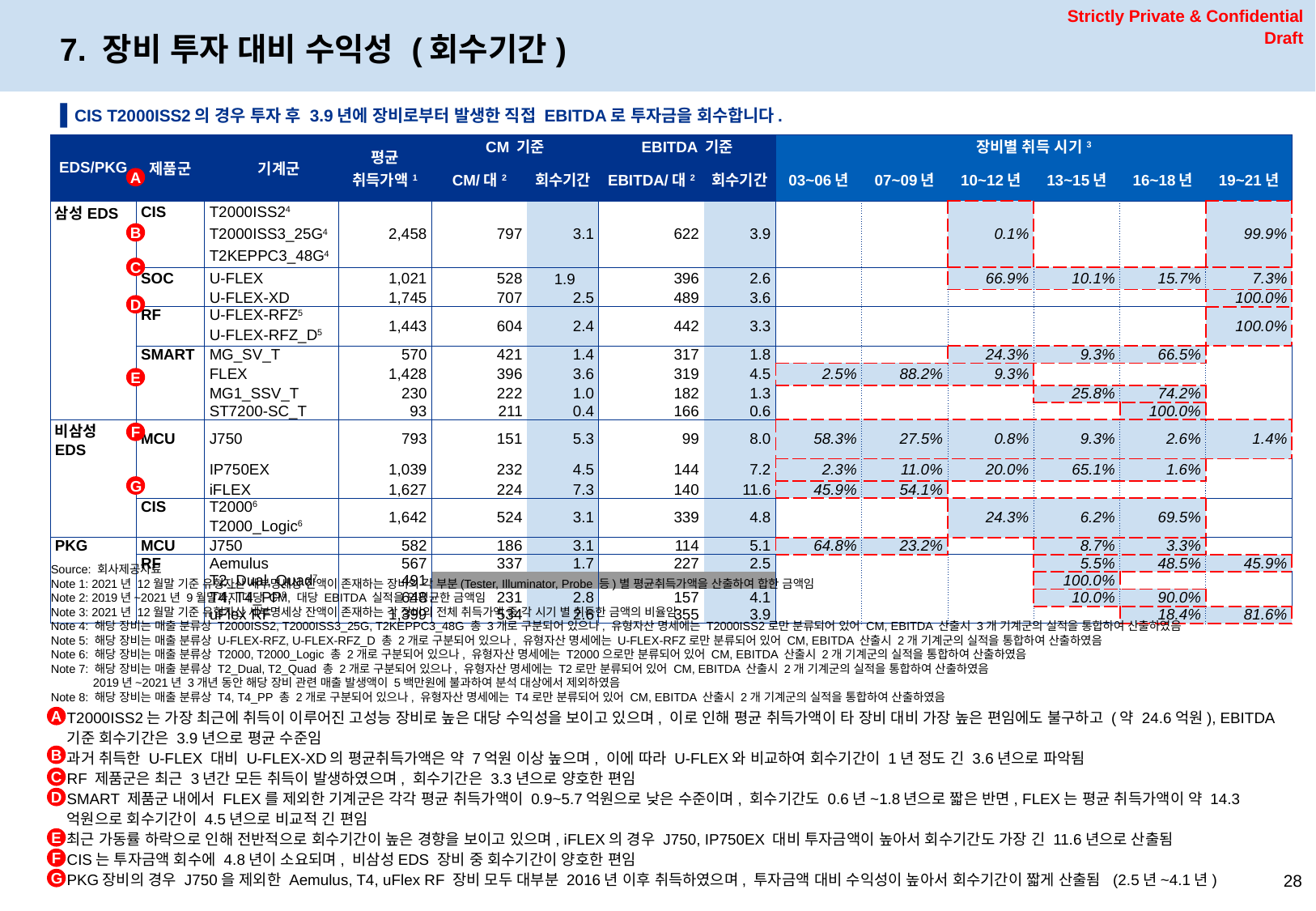

# 7. 장비 투자 대비 수익성 (회수기간)
▌CIS T2000ISS2의 경우 투자 후 3.9년에 장비로부터 발생한 직접 EBITDA로 투자금을 회수합니다.

| EDS/PKG | 제품군 | 기계군 | 평균 취득가액1 | CM 기준 |  | EBITDA 기준 |  | 장비별 취득 시기3 |  |  |  |  |  |
| --- | --- | --- | --- | --- | --- | --- | --- | --- | --- | --- | --- | --- | --- |
| EDS/PKG | 제품군 | 기계군 | 평균취득가액 | CM/대2 | 회수기간 | EBITDA/대2 | 회수기간 | 03~06년 | 07~09년 | 10~12년 | 13~15년 | 16~18년 | 19~21년 |
| 삼성EDS | CIS | T2000ISS24 | 2,458 | 797 | 3.1 | 622 | 3.9 |  |  | 0.1% |  |  | 99.9% |
|  |  | T2000ISS3\_25G4 |  |  |  |  |  |  |  |  |  |  |  |
|  |  | T2KEPPC3\_48G4 |  |  |  |  |  |  |  |  |  |  |  |
|  | SOC | U-FLEX | 1,021 | 528 | 1.9 | 396 | 2.6 |  |  | 66.9% | 10.1% | 15.7% | 7.3% |
|  |  | U-FLEX-XD | 1,745 | 707 | 2.5 | 489 | 3.6 |  |  |  |  |  | 100.0% |
|  | RF | U-FLEX-RFZ5 | 1,443 | 604 | 2.4 | 442 | 3.3 |  |  |  |  |  | 100.0% |
|  |  | U-FLEX-RFZ\_D5 |  |  |  |  |  |  |  |  |  |  |  |
|  | SMART | MG\_SV\_T | 570 | 421 | 1.4 | 317 | 1.8 |  |  | 24.3% | 9.3% | 66.5% |  |
|  |  | FLEX | 1,428 | 396 | 3.6 | 319 | 4.5 | 2.5% | 88.2% | 9.3% |  |  |  |
|  |  | MG1\_SSV\_T | 230 | 222 | 1.0 | 182 | 1.3 |  |  |  | 25.8% | 74.2% |  |
|  |  | ST7200-SC\_T | 93 | 211 | 0.4 | 166 | 0.6 |  |  |  |  | 100.0% |  |
| 비삼성EDS | MCU | J750 | 793 | 151 | 5.3 | 99 | 8.0 | 58.3% | 27.5% | 0.8% | 9.3% | 2.6% | 1.4% |
|  |  | IP750EX | 1,039 | 232 | 4.5 | 144 | 7.2 | 2.3% | 11.0% | 20.0% | 65.1% | 1.6% |  |
|  |  | iFLEX | 1,627 | 224 | 7.3 | 140 | 11.6 | 45.9% | 54.1% |  |  |  |  |
|  | CIS | T20006 | 1,642 | 524 | 3.1 | 339 | 4.8 |  |  | 24.3% | 6.2% | 69.5% |  |
|  |  | T2000\_Logic6 |  |  |  |  |  |  |  |  |  |  |  |
| PKG | MCU | J750 | 582 | 186 | 3.1 | 114 | 5.1 | 64.8% | 23.2% |  | 8.7% | 3.3% |  |
|  | RF | Aemulus | 567 | 337 | 1.7 | 227 | 2.5 |  |  |  | 5.5% | 48.5% | 45.9% |
|  |  | T2\_Dual, Quad7 | 491 |  |  |  |  |  |  |  | 100.0% |  |  |
|  |  | T4, T4\_PP8 | 648 | 231 | 2.8 | 157 | 4.1 |  |  |  | 10.0% | 90.0% |  |
|  |  | uFlex RF | 1,399 | 534 | 2.6 | 355 | 3.9 |  |  |  |  | 18.4% | 81.6% |
A
B
C
D
E
F
G
Source: 회사제공자료
Note 1: 2021년 12월말 기준 유형자산 세부명세상 잔액이 존재하는 장비의 각 부분(Tester, Illuminator, Probe 등)별 평균취득가액을 산출하여 합한 금액임
Note 2: 2019년~2021년 9월말까지 대당 CM, 대당 EBITDA 실적을 연평균한 금액임
Note 3: 2021년 12월말 기준 유형자산 세부명세상 잔액이 존재하는 각 장비의 전체 취득가액 중 각 시기 별 취득한 금액의 비율임
Note 4: 해당 장비는 매출 분류상 T2000ISS2, T2000ISS3_25G, T2KEPPC3_48G 총 3개로 구분되어 있으나, 유형자산 명세에는 T2000ISS2로만 분류되어 있어 CM, EBITDA 산출시 3개 기계군의 실적을 통합하여 산출하였음
Note 5: 해당 장비는 매출 분류상 U-FLEX-RFZ, U-FLEX-RFZ_D 총 2개로 구분되어 있으나, 유형자산 명세에는 U-FLEX-RFZ로만 분류되어 있어 CM, EBITDA 산출시 2개 기계군의 실적을 통합하여 산출하였음
Note 6: 해당 장비는 매출 분류상 T2000, T2000_Logic 총 2개로 구분되어 있으나, 유형자산 명세에는 T2000으로만 분류되어 있어 CM, EBITDA 산출시 2개 기계군의 실적을 통합하여 산출하였음
Note 7: 해당 장비는 매출 분류상 T2_Dual, T2_Quad 총 2개로 구분되어 있으나, 유형자산 명세에는 T2로만 분류되어 있어 CM, EBITDA 산출시 2개 기계군의 실적을 통합하여 산출하였음
             2019년~2021년 3개년 동안 해당 장비 관련 매출 발생액이 5백만원에 불과하여 분석 대상에서 제외하였음
Note 8: 해당 장비는 매출 분류상 T4, T4_PP 총 2개로 구분되어 있으나, 유형자산 명세에는 T4로만 분류되어 있어 CM, EBITDA 산출시 2개 기계군의 실적을 통합하여 산출하였음

T2000ISS2는 가장 최근에 취득이 이루어진 고성능 장비로 높은 대당 수익성을 보이고 있으며, 이로 인해 평균 취득가액이 타 장비 대비 가장 높은 편임에도 불구하고 (약 24.6억원), EBITDA 기준 회수기간은 3.9년으로 평균 수준임
과거 취득한 U-FLEX 대비 U-FLEX-XD의 평균취득가액은 약 7억원 이상 높으며, 이에 따라 U-FLEX와 비교하여 회수기간이 1년 정도 긴 3.6년으로 파악됨
RF 제품군은 최근 3년간 모든 취득이 발생하였으며, 회수기간은 3.3년으로 양호한 편임
SMART 제품군 내에서 FLEX를 제외한 기계군은 각각 평균 취득가액이 0.9~5.7억원으로 낮은 수준이며, 회수기간도 0.6년~1.8년으로 짧은 반면, FLEX는 평균 취득가액이 약 14.3억원으로 회수기간이 4.5년으로 비교적 긴 편임
최근 가동률 하락으로 인해 전반적으로 회수기간이 높은 경향을 보이고 있으며, iFLEX의 경우 J750, IP750EX 대비 투자금액이 높아서 회수기간도 가장 긴 11.6년으로 산출됨
CIS는 투자금액 회수에 4.8년이 소요되며, 비삼성EDS 장비 중 회수기간이 양호한 편임
PKG장비의 경우 J750을 제외한 Aemulus, T4, uFlex RF 장비 모두 대부분 2016년 이후 취득하였으며, 투자금액 대비 수익성이 높아서 회수기간이 짧게 산출됨  (2.5년~4.1년)

A
B
C
D
E
F
G